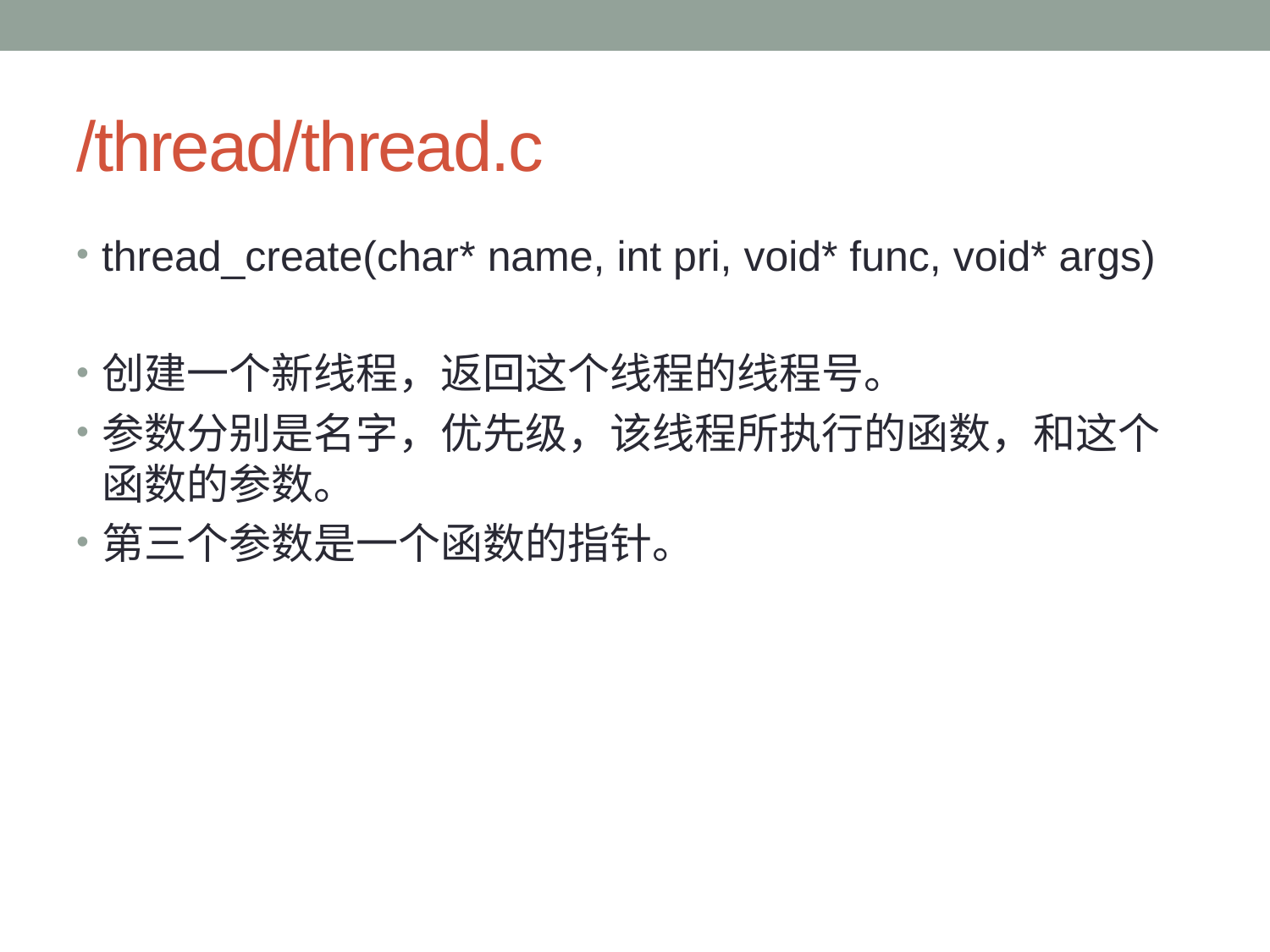

# /thread/thread.c
thread_create(char* name, int pri, void* func, void* args)

创建一个新线程，返回这个线程的线程号。
参数分别是名字，优先级，该线程所执行的函数，和这个函数的参数。
第三个参数是一个函数的指针。